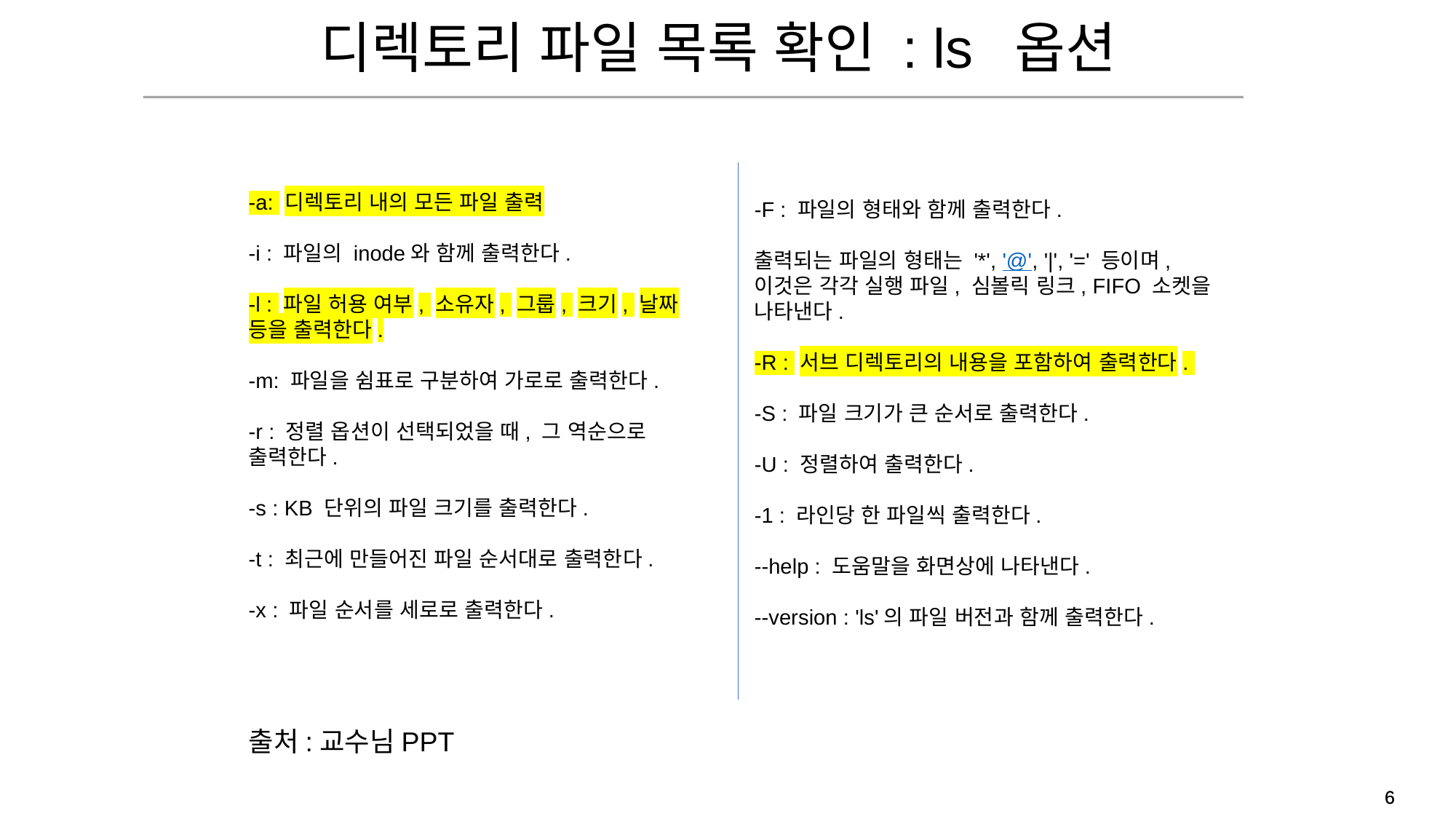

# 디렉토리 파일 목록 확인 : ls  옵션
-a: 디렉토리 내의 모든 파일 출력
-i : 파일의 inode와 함께 출력한다.
-l : 파일 허용 여부, 소유자, 그룹, 크기, 날짜 등을 출력한다.
-m: 파일을 쉼표로 구분하여 가로로 출력한다.
-r : 정렬 옵션이 선택되었을 때, 그 역순으로 출력한다.
-s : KB 단위의 파일 크기를 출력한다.
-t : 최근에 만들어진 파일 순서대로 출력한다.
-x : 파일 순서를 세로로 출력한다.
-F : 파일의 형태와 함께 출력한다.
출력되는 파일의 형태는 '*', '@', '|', '=' 등이며, 이것은 각각 실행 파일, 심볼릭 링크, FIFO 소켓을 나타낸다.
-R : 서브 디렉토리의 내용을 포함하여 출력한다.
-S : 파일 크기가 큰 순서로 출력한다.
-U : 정렬하여 출력한다.
-1 : 라인당 한 파일씩 출력한다.
--help : 도움말을 화면상에 나타낸다.
--version : 'ls'의 파일 버전과 함께 출력한다.
출처:교수님PPT